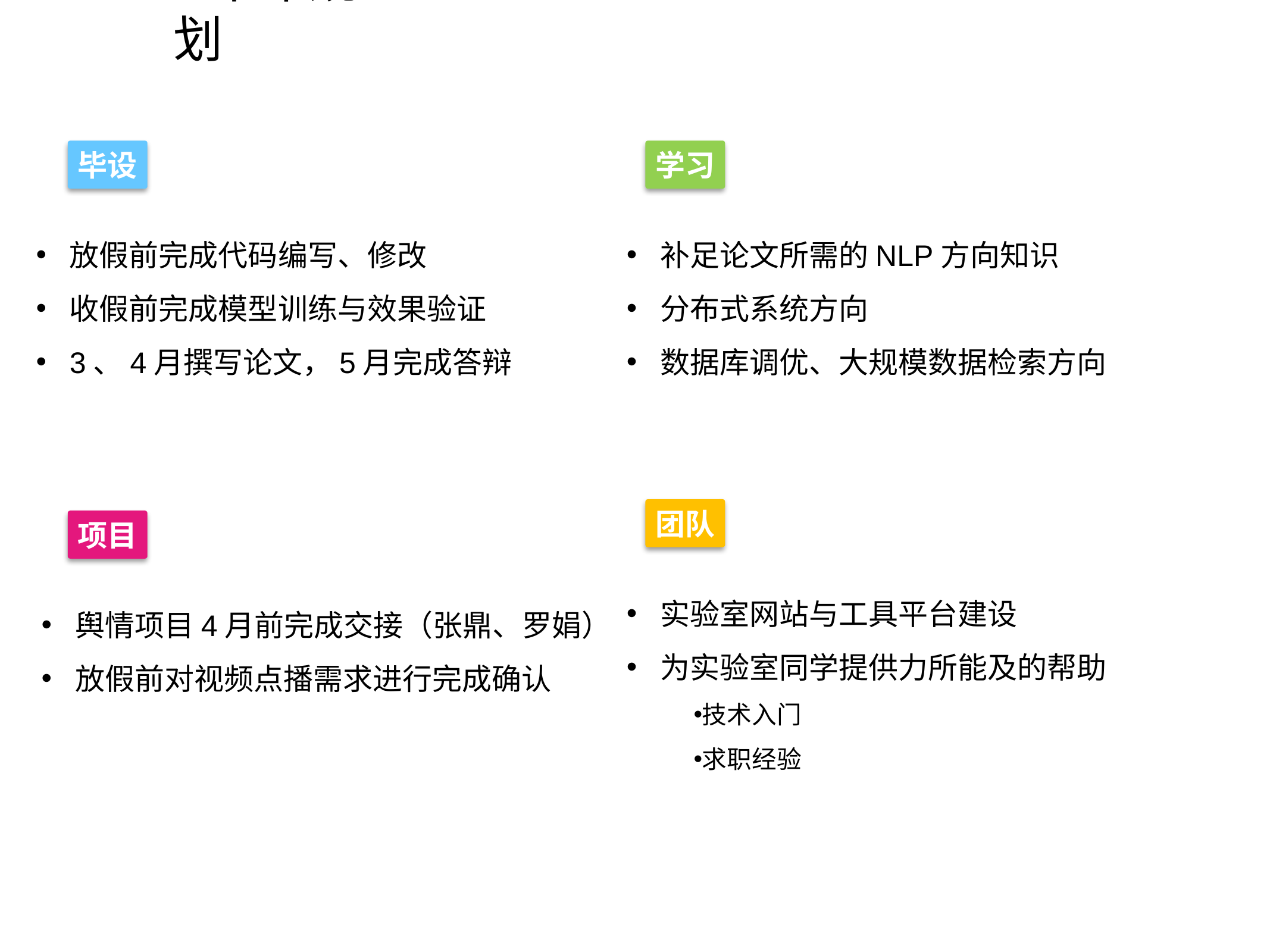

# 2019上半年规划
毕设
放假前完成代码编写、修改
收假前完成模型训练与效果验证
3、4月撰写论文，5月完成答辩

学习
补足论文所需的NLP方向知识
分布式系统方向
数据库调优、大规模数据检索方向

团队
实验室网站与工具平台建设
为实验室同学提供力所能及的帮助
技术入门
求职经验

项目
舆情项目4月前完成交接（张鼎、罗娟）
放假前对视频点播需求进行完成确认